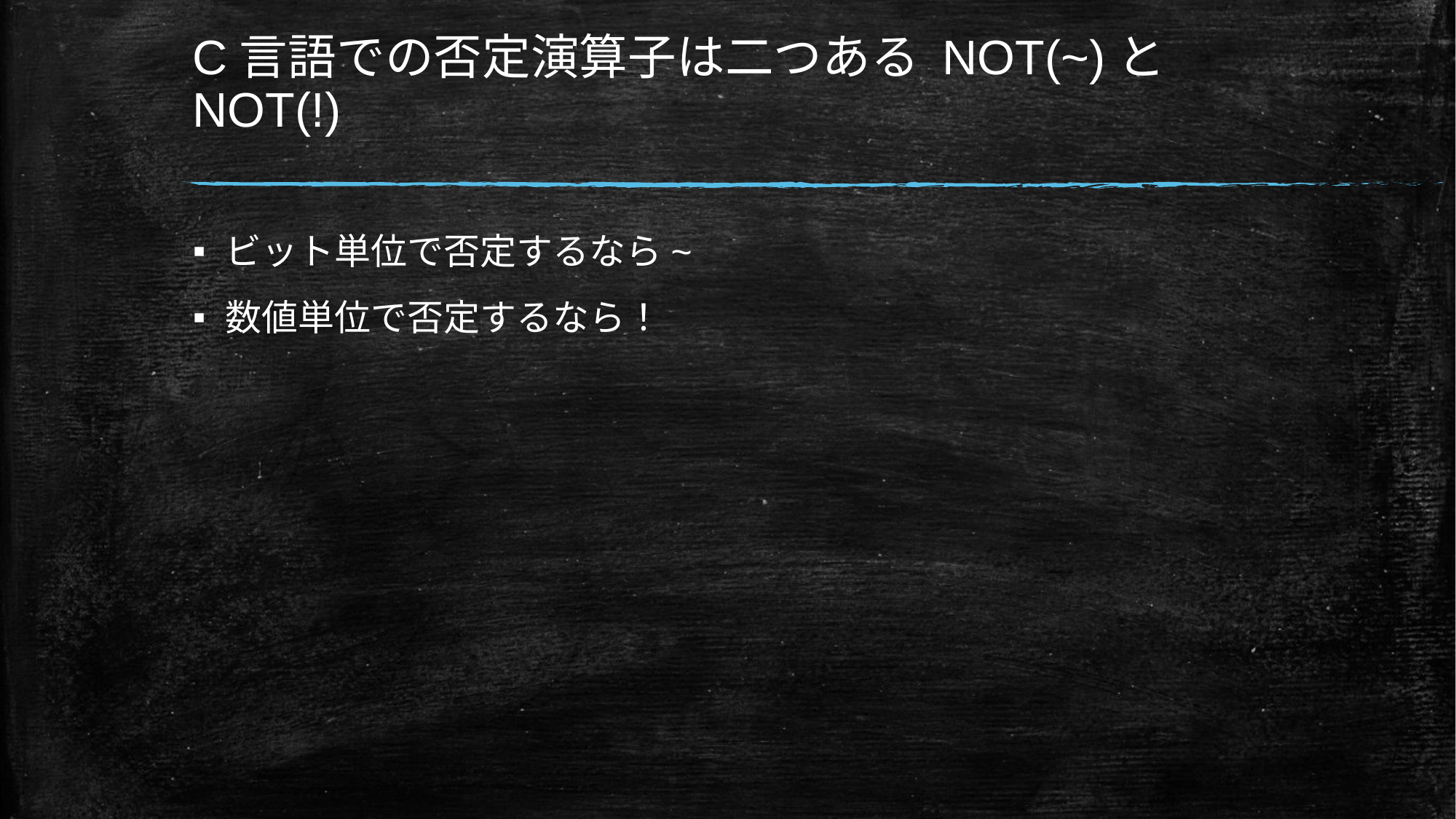

# C言語での否定演算子は二つある NOT(~)とNOT(!)
ビット単位で否定するなら~
数値単位で否定するなら！